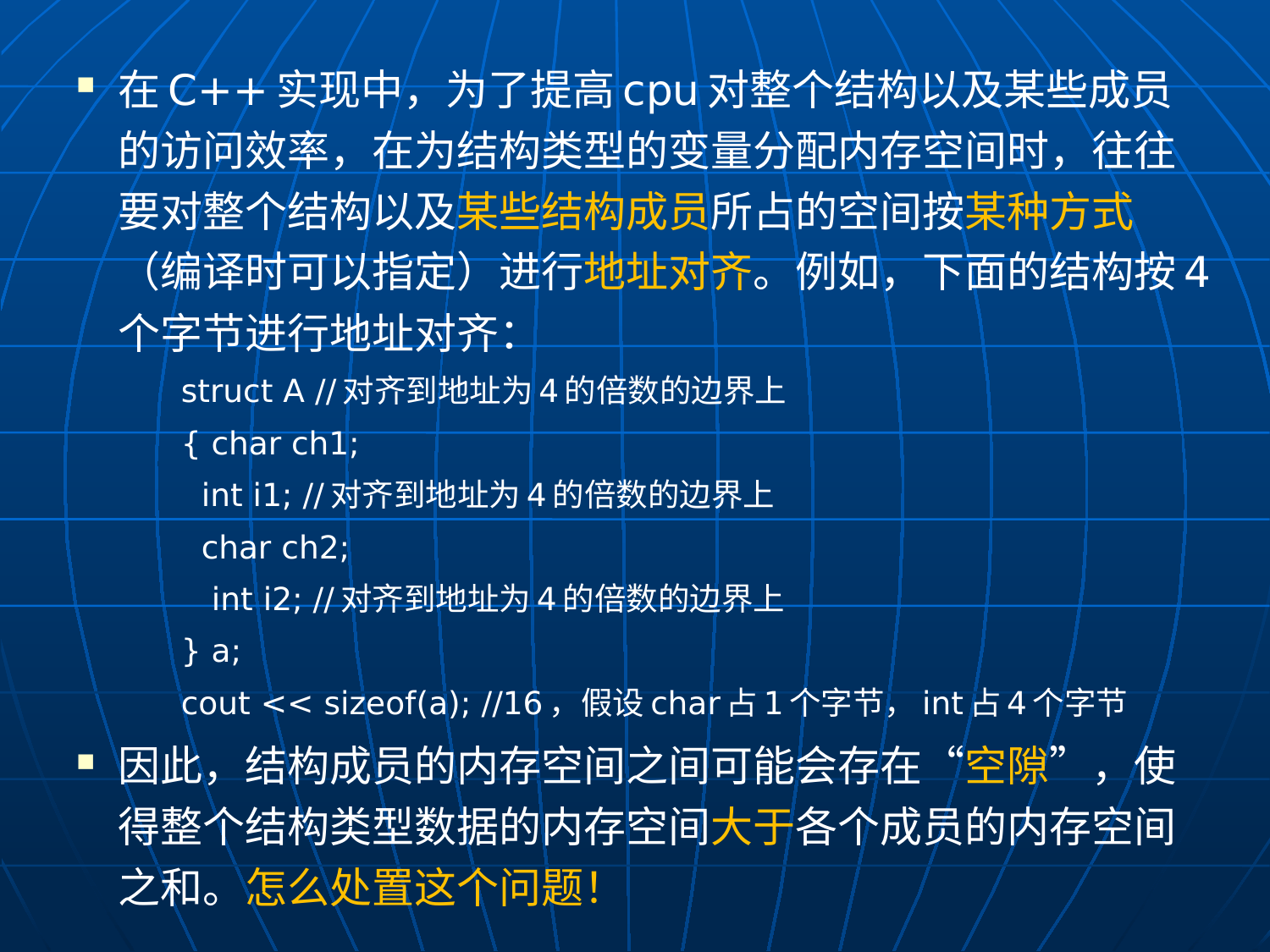

在C++实现中，为了提高cpu对整个结构以及某些成员的访问效率，在为结构类型的变量分配内存空间时，往往要对整个结构以及某些结构成员所占的空间按某种方式（编译时可以指定）进行地址对齐。例如，下面的结构按4个字节进行地址对齐：
struct A //对齐到地址为4的倍数的边界上
{ char ch1;
	  int i1; //对齐到地址为4的倍数的边界上
	  char ch2;
   int i2; //对齐到地址为4的倍数的边界上
} a;
cout << sizeof(a); //16，假设char占1个字节，int占4个字节
因此，结构成员的内存空间之间可能会存在“空隙”，使得整个结构类型数据的内存空间大于各个成员的内存空间之和。怎么处置这个问题！